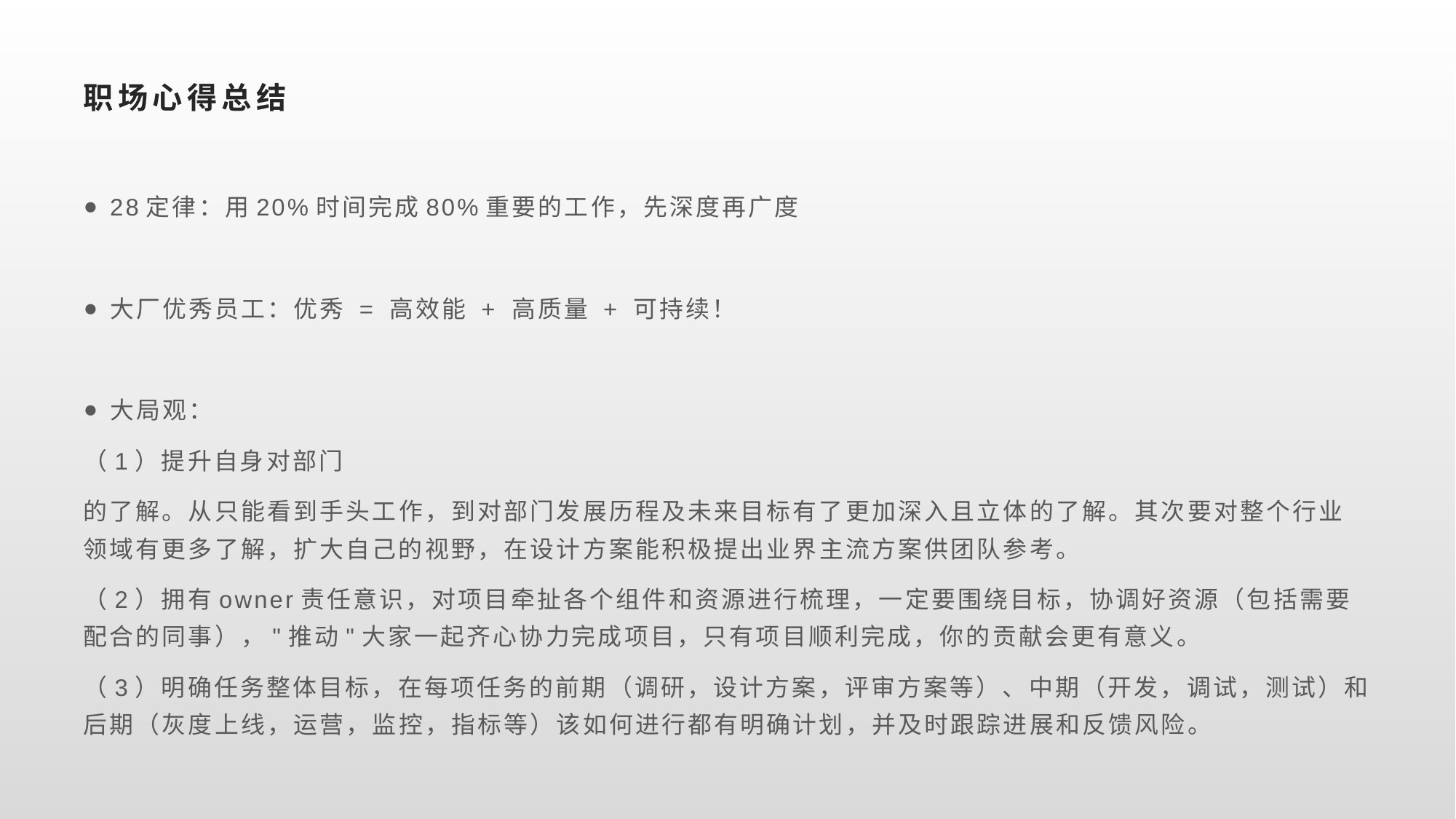

# 职场心得总结
28定律：用20%时间完成80%重要的工作，先深度再广度

大厂优秀员工：优秀 = 高效能 + 高质量 + 可持续！

大局观：
（1）提升自身对部门
的了解。从只能看到手头工作，到对部门发展历程及未来目标有了更加深入且立体的了解。其次要对整个行业领域有更多了解，扩大自己的视野，在设计方案能积极提出业界主流方案供团队参考。
（2）拥有owner责任意识，对项目牵扯各个组件和资源进行梳理，一定要围绕目标，协调好资源（包括需要配合的同事），"推动"大家一起齐心协力完成项目，只有项目顺利完成，你的贡献会更有意义。
（3）明确任务整体目标，在每项任务的前期（调研，设计方案，评审方案等）、中期（开发，调试，测试）和后期（灰度上线，运营，监控，指标等）该如何进行都有明确计划，并及时跟踪进展和反馈风险。